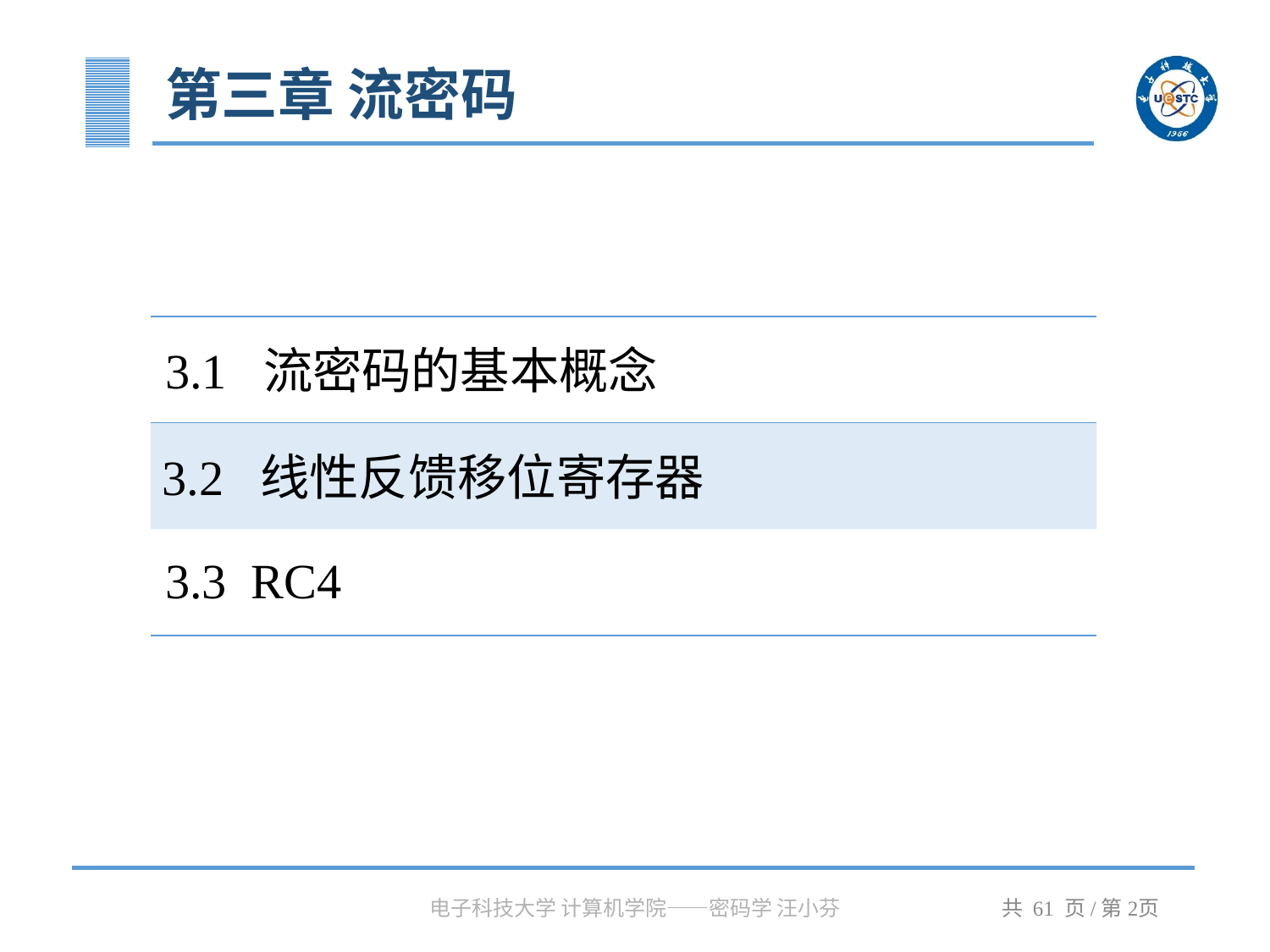

# 第三章 流密码
|  |
| --- |
|  |
|  |
3.1  流密码的基本概念
3.2  线性反馈移位寄存器
3.3  RC4

电子科技大学 计算机学院——密码学 汪小芬
共 61 页/第2页